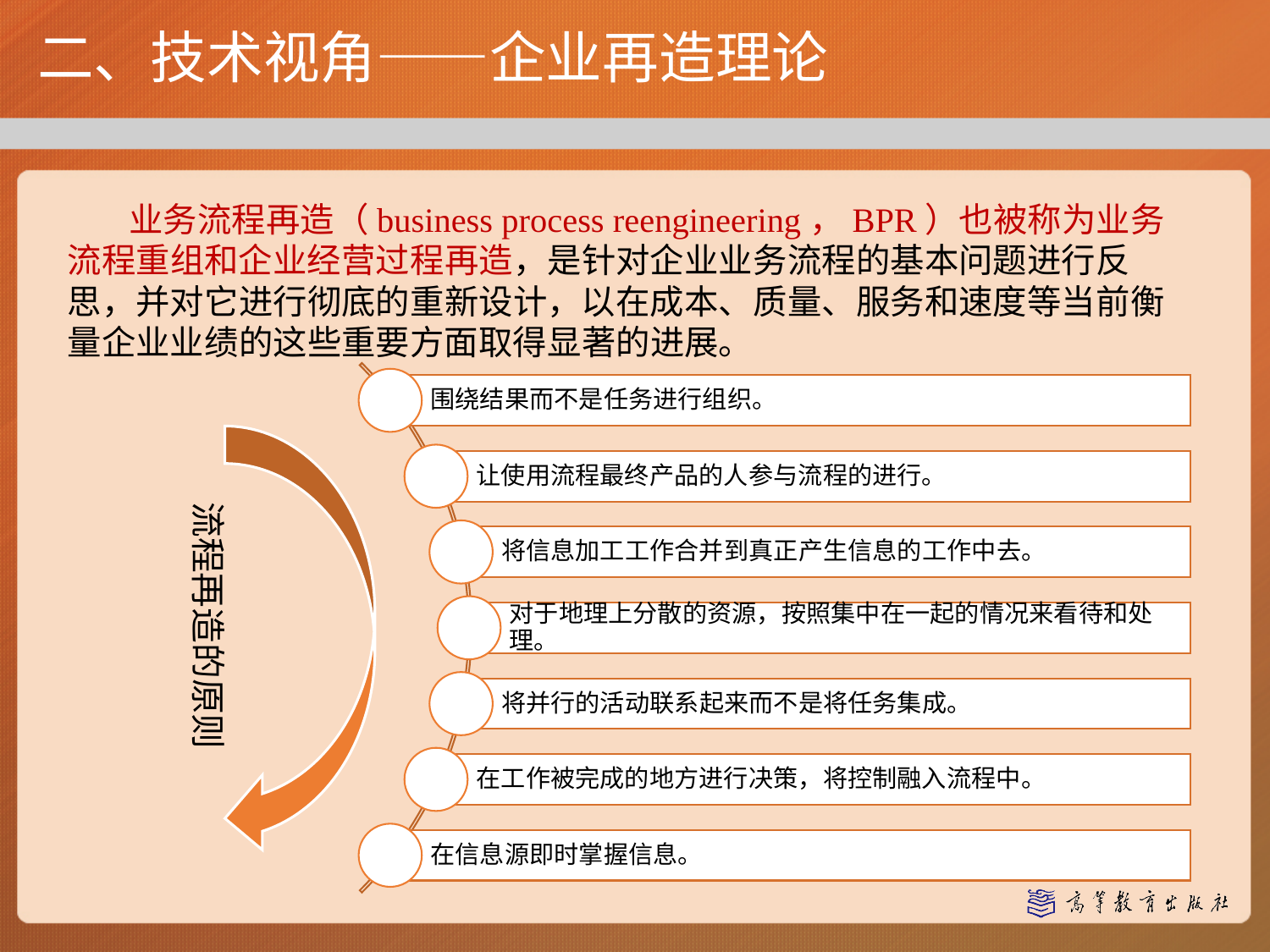

二、技术视角——企业再造理论
业务流程再造（business process reengineering，BPR）也被称为业务流程重组和企业经营过程再造，是针对企业业务流程的基本问题进行反思，并对它进行彻底的重新设计，以在成本、质量、服务和速度等当前衡量企业业绩的这些重要方面取得显著的进展。

围绕结果而不是任务进行组织。
让使用流程最终产品的人参与流程的进行。
将信息加工工作合并到真正产生信息的工作中去。
对于地理上分散的资源，按照集中在一起的情况来看待和处理。
将并行的活动联系起来而不是将任务集成。
在工作被完成的地方进行决策，将控制融入流程中。
在信息源即时掌握信息。

流程再造的原则